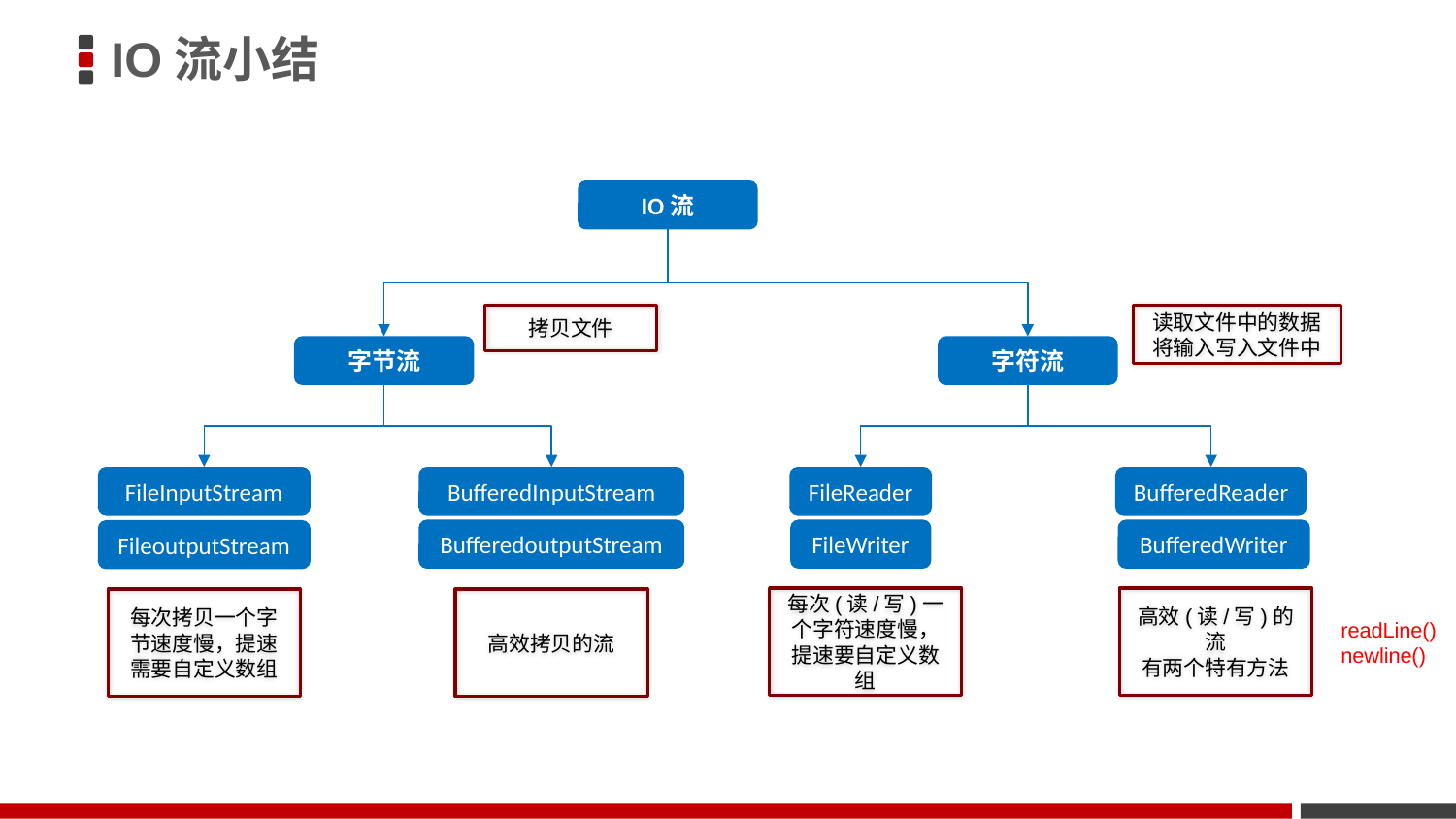

IO流小结
IO流
拷贝文件
读取文件中的数据
将输入写入文件中
字节流
字符流
FileInputStream
BufferedInputStream
FileReader
BufferedReader
BufferedoutputStream
FileWriter
BufferedWriter
FileoutputStream
每次(读/写)一个字符速度慢，提速要自定义数组
高效(读/写)的流
有两个特有方法
每次拷贝一个字节速度慢，提速需要自定义数组
高效拷贝的流
readLine​()
newline()